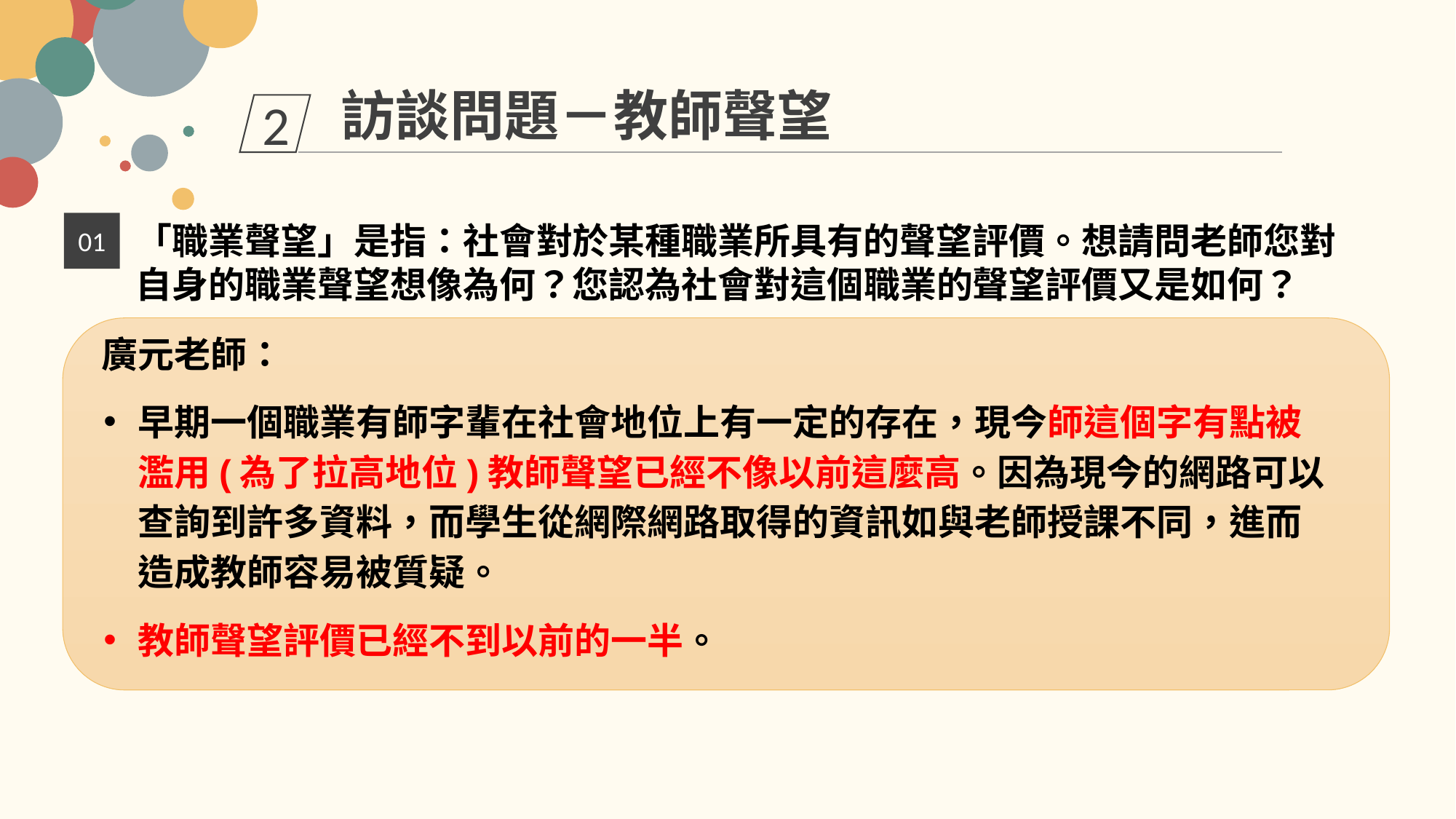

訪談問題－教師聲望
2
「職業聲望」是指：社會對於某種職業所具有的聲望評價。想請問老師您對自身的職業聲望想像為何？您認為社會對這個職業的聲望評價又是如何？
01

廣元老師：
早期一個職業有師字輩在社會地位上有一定的存在，現今師這個字有點被濫用(為了拉高地位)教師聲望已經不像以前這麼高。因為現今的網路可以查詢到許多資料，而學生從網際網路取得的資訊如與老師授課不同，進而造成教師容易被質疑。
教師聲望評價已經不到以前的一半。